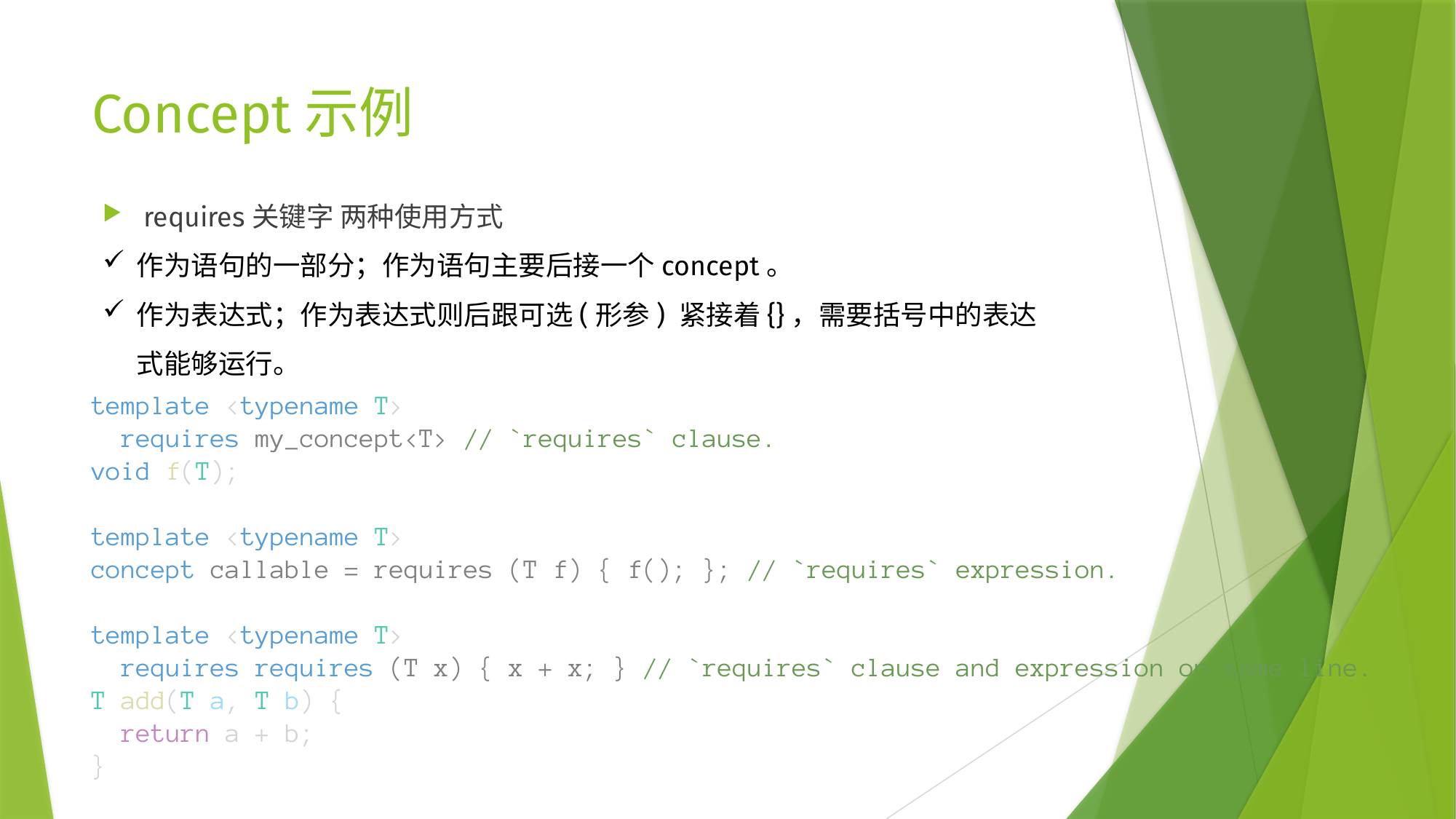

# Concept示例
requires关键字 两种使用方式
作为语句的一部分；作为语句主要后接一个concept。
作为表达式；作为表达式则后跟可选(形参) 紧接着{}，需要括号中的表达式能够运行。
template <typename T>
  requires my_concept<T> // `requires` clause.
void f(T);
template <typename T>
concept callable = requires (T f) { f(); }; // `requires` expression.
template <typename T>
  requires requires (T x) { x + x; } // `requires` clause and expression on same line.
T add(T a, T b) {
  return a + b;
}